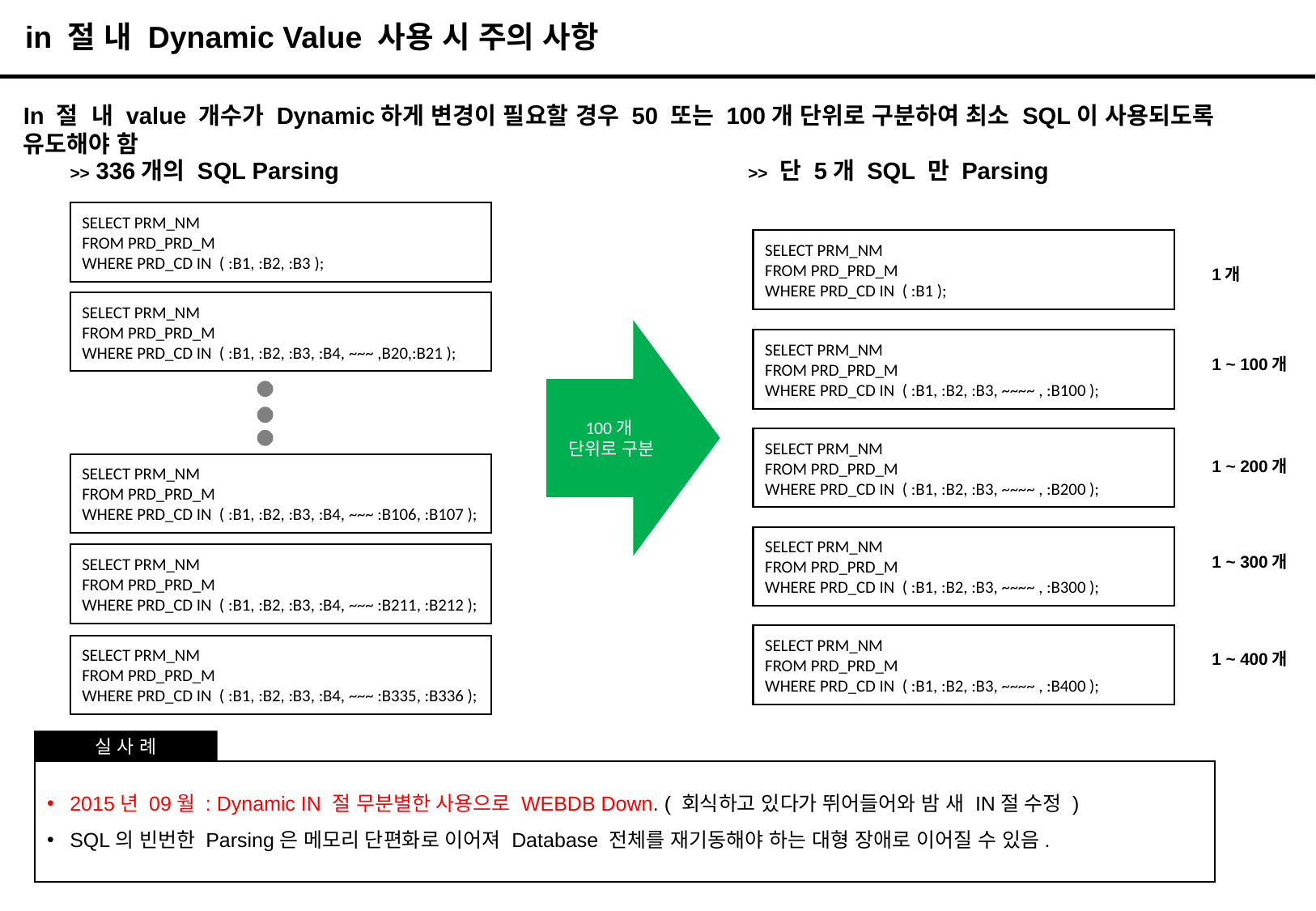

in 절 내 Dynamic Value 사용 시 주의 사항
In 절  내 value 개수가 Dynamic하게 변경이 필요할 경우 50 또는 100개 단위로 구분하여 최소 SQL이 사용되도록 유도해야 함
>> 336개의 SQL Parsing
>> 단 5개 SQL 만 Parsing
SELECT PRM_NM
FROM PRD_PRD_M
WHERE PRD_CD IN  ( :B1, :B2, :B3 );
SELECT PRM_NM
FROM PRD_PRD_M
WHERE PRD_CD IN  ( :B1 );
1개
SELECT PRM_NM
FROM PRD_PRD_M
WHERE PRD_CD IN  ( :B1, :B2, :B3, :B4, ~~~ ,B20,:B21 );
100개
단위로 구분
SELECT PRM_NM
FROM PRD_PRD_M
WHERE PRD_CD IN  ( :B1, :B2, :B3, ~~~~ , :B100 );
1 ~ 100개

SELECT PRM_NM
FROM PRD_PRD_M
WHERE PRD_CD IN  ( :B1, :B2, :B3, ~~~~ , :B200 );

1 ~ 200개
SELECT PRM_NM
FROM PRD_PRD_M
WHERE PRD_CD IN  ( :B1, :B2, :B3, :B4, ~~~ :B106, :B107 );
SELECT PRM_NM
FROM PRD_PRD_M
WHERE PRD_CD IN  ( :B1, :B2, :B3, ~~~~ , :B300 );
SELECT PRM_NM
FROM PRD_PRD_M
WHERE PRD_CD IN  ( :B1, :B2, :B3, :B4, ~~~ :B211, :B212 );
1 ~ 300개
SELECT PRM_NM
FROM PRD_PRD_M
WHERE PRD_CD IN  ( :B1, :B2, :B3, ~~~~ , :B400 );
SELECT PRM_NM
FROM PRD_PRD_M
WHERE PRD_CD IN  ( :B1, :B2, :B3, :B4, ~~~ :B335, :B336 );
1 ~ 400개
실 사 례

2015년 09월 : Dynamic IN 절 무분별한 사용으로 WEBDB Down. ( 회식하고 있다가 뛰어들어와 밤 새 IN절 수정 )
SQL의 빈번한 Parsing은 메모리 단편화로 이어져 Database 전체를 재기동해야 하는 대형 장애로 이어질 수 있음.